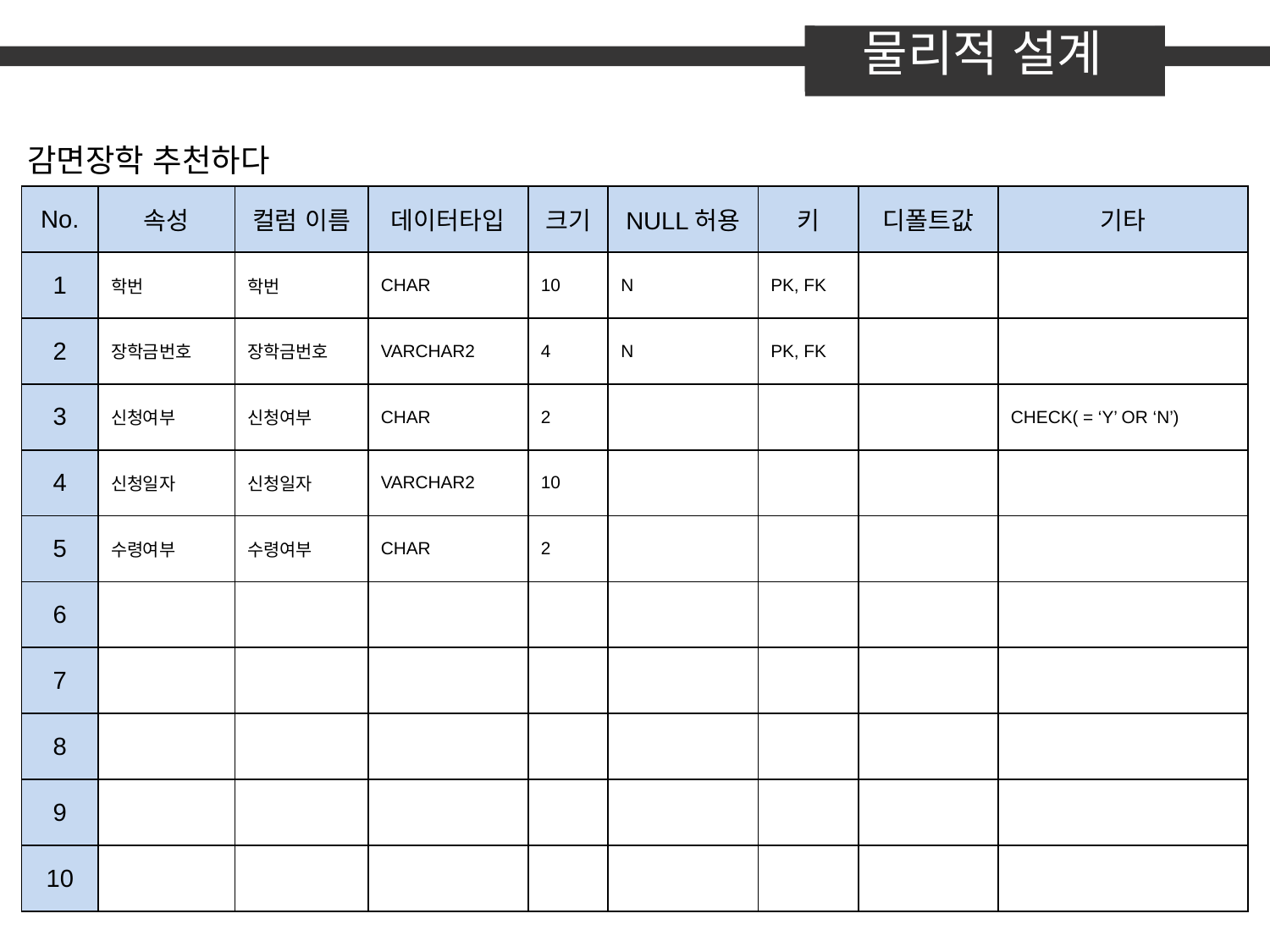

물리적 설계

감면장학 추천하다
| No. | 속성 | 컬럼 이름 | 데이터타입 | 크기 | NULL허용 | 키 | 디폴트값 | 기타 |
| --- | --- | --- | --- | --- | --- | --- | --- | --- |
| 1 | 학번 | 학번 | CHAR | 10 | N | PK, FK |  |  |
| 2 | 장학금번호 | 장학금번호 | VARCHAR2 | 4 | N | PK, FK |  |  |
| 3 | 신청여부 | 신청여부 | CHAR | 2 |  |  |  | CHECK( = ‘Y’ OR ‘N’) |
| 4 | 신청일자 | 신청일자 | VARCHAR2 | 10 |  |  |  |  |
| 5 | 수령여부 | 수령여부 | CHAR | 2 |  |  |  |  |
| 6 |  |  |  |  |  |  |  |  |
| 7 |  |  |  |  |  |  |  |  |
| 8 |  |  |  |  |  |  |  |  |
| 9 |  |  |  |  |  |  |  |  |
| 10 |  |  |  |  |  |  |  |  |
내부 스키마 (테이블구조명세서)…